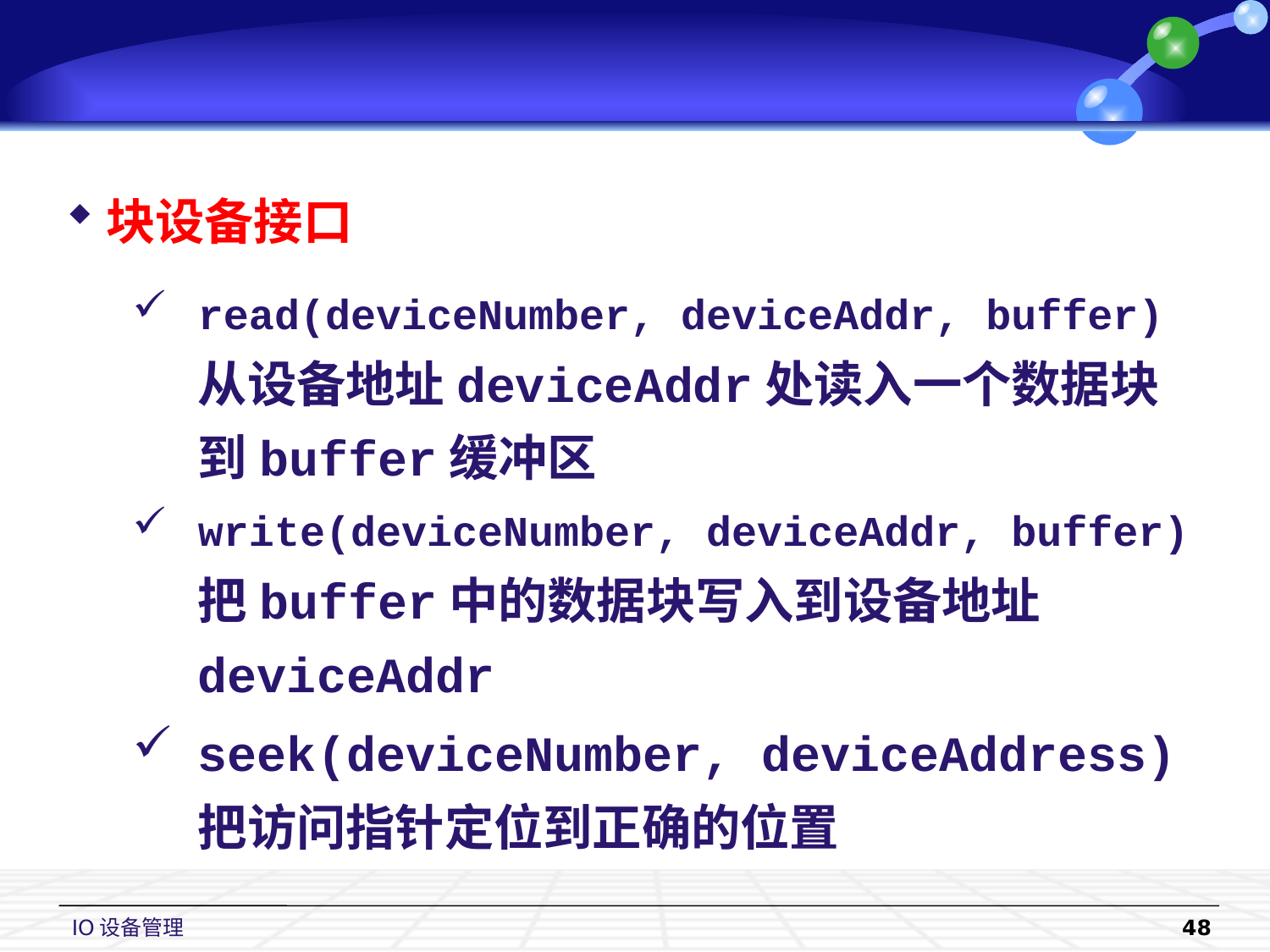

块设备接口
read(deviceNumber, deviceAddr, buffer)
从设备地址deviceAddr处读入一个数据块到buffer缓冲区
write(deviceNumber, deviceAddr, buffer)
把buffer中的数据块写入到设备地址deviceAddr
seek(deviceNumber, deviceAddress)
把访问指针定位到正确的位置
IO设备管理
48